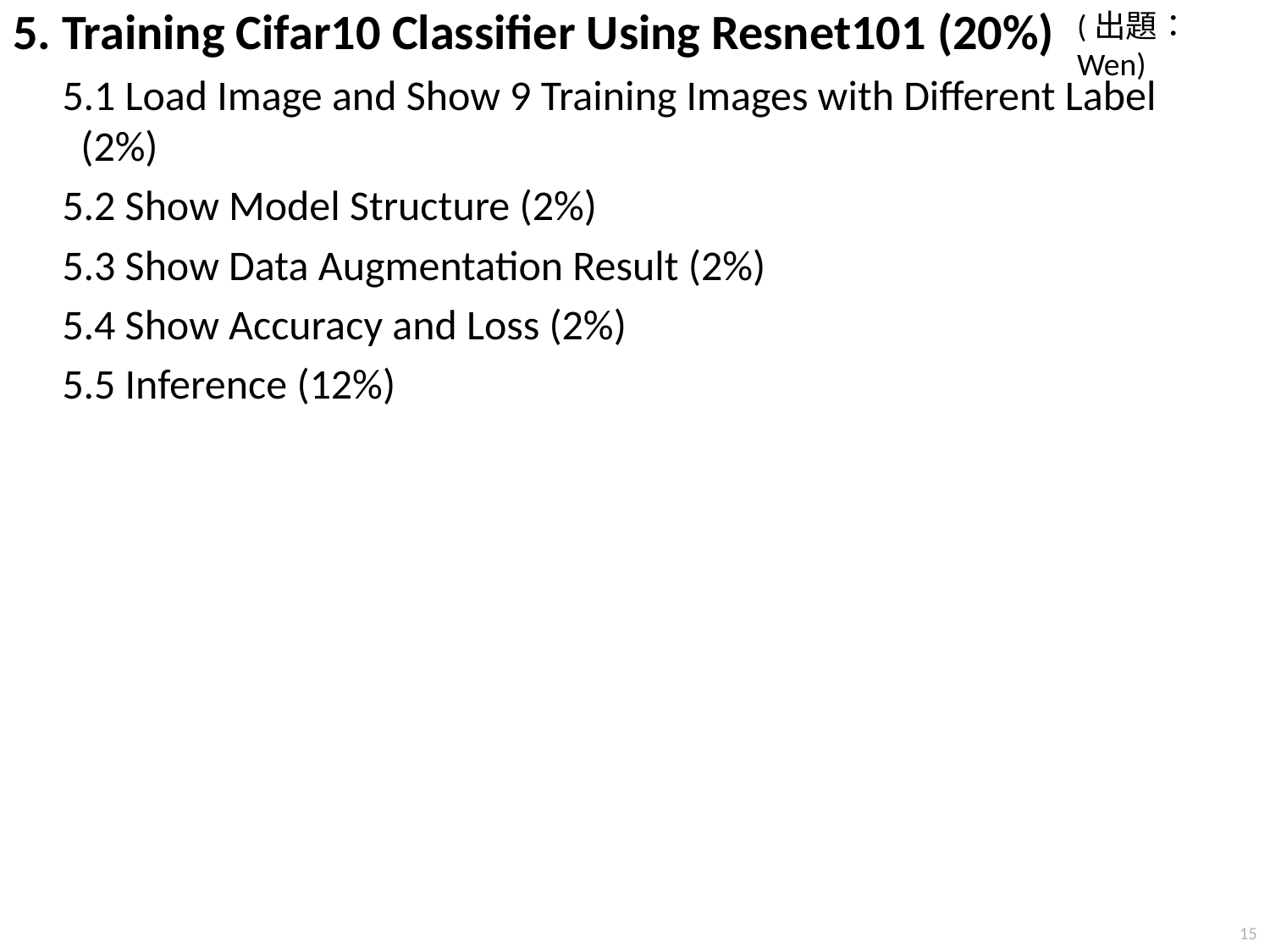

# 5. Training Cifar10 Classifier Using Resnet101 (20%)
(出題：Wen)
5.1 Load Image and Show 9 Training Images with Different Label (2%)
5.2 Show Model Structure (2%)
5.3 Show Data Augmentation Result (2%)
5.4 Show Accuracy and Loss (2%)
5.5 Inference (12%)
15